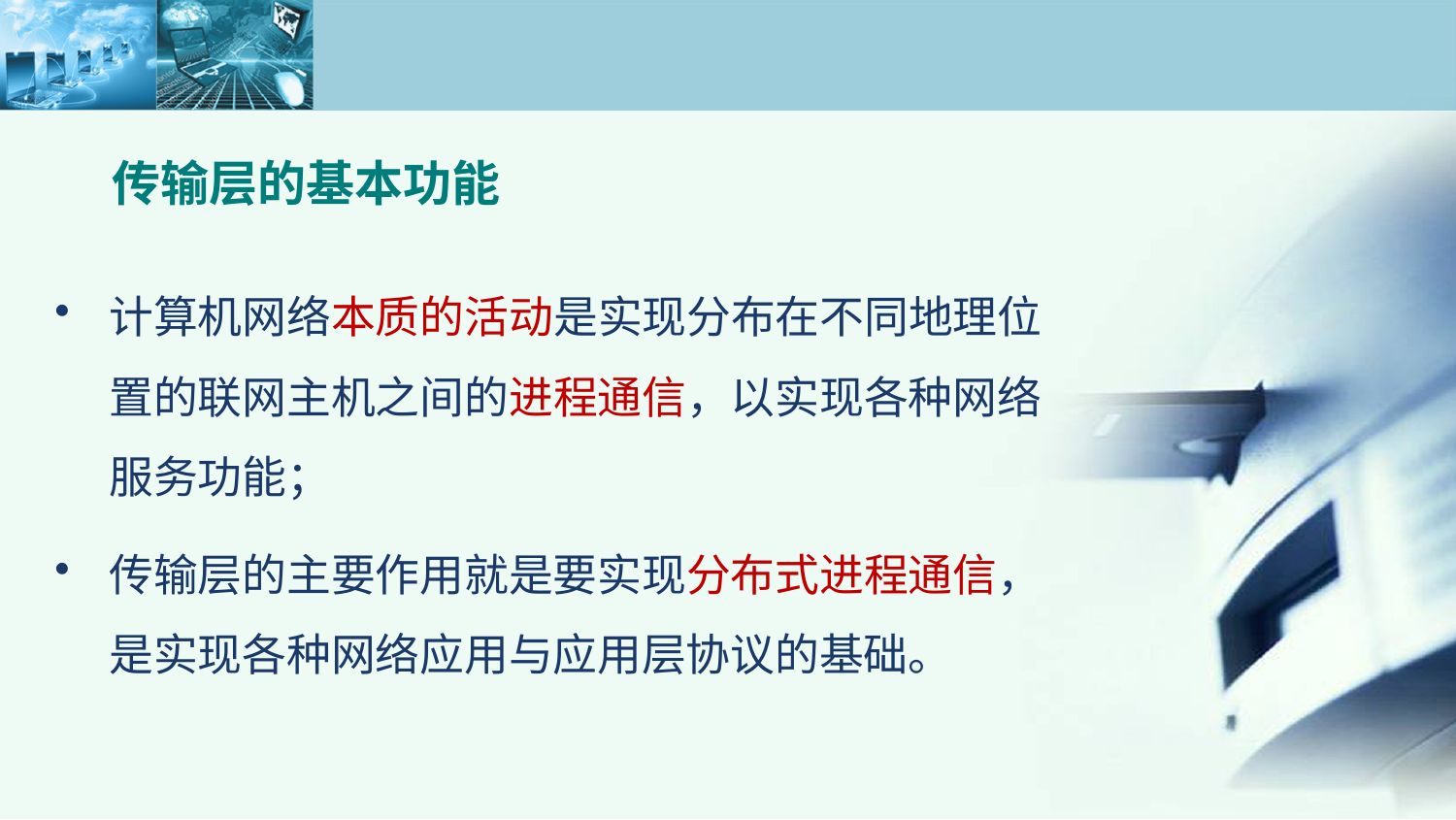

传输层的基本功能
计算机网络本质的活动是实现分布在不同地理位置的联网主机之间的进程通信，以实现各种网络服务功能；
传输层的主要作用就是要实现分布式进程通信，是实现各种网络应用与应用层协议的基础。